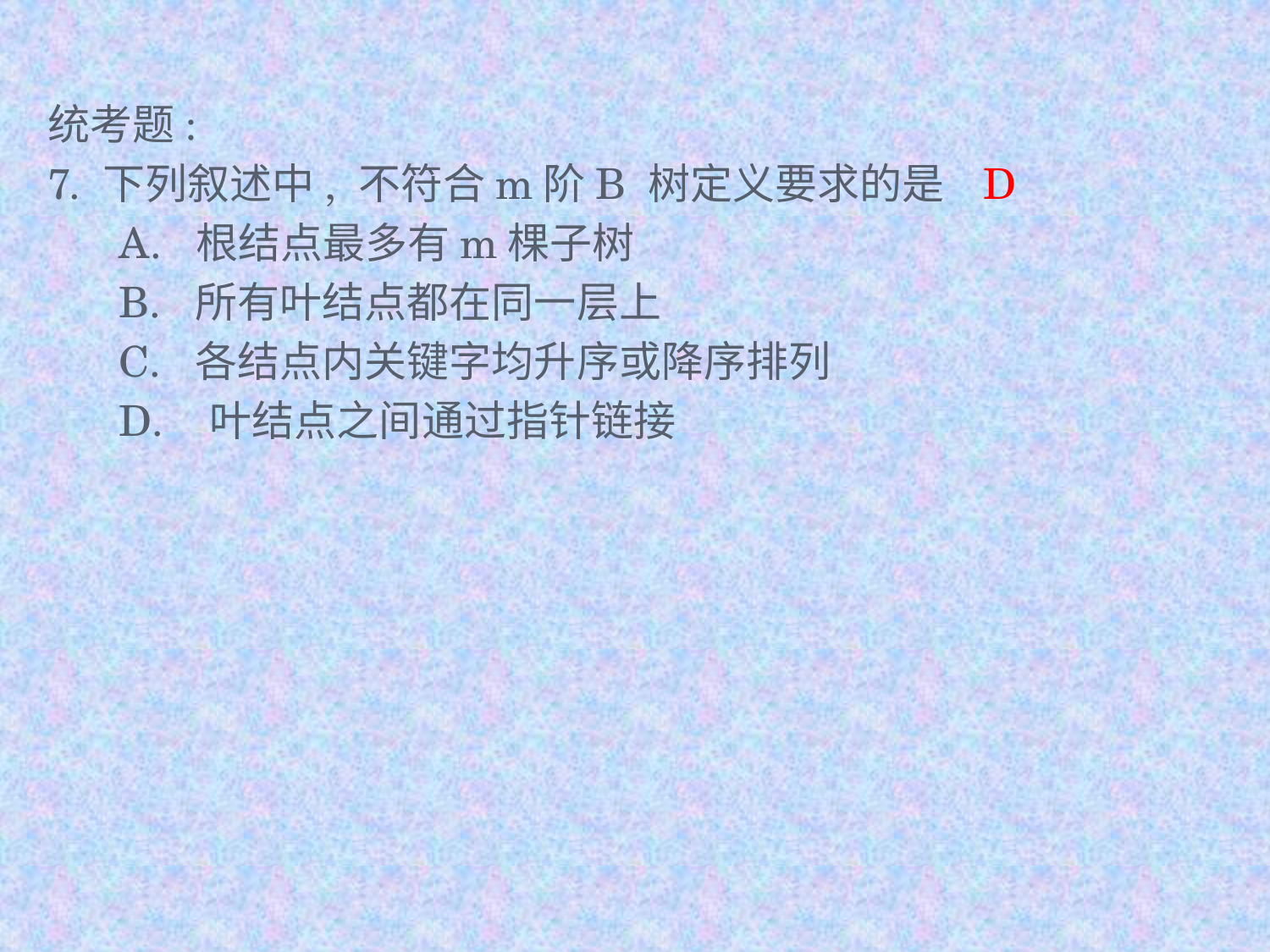

统考题:
7. 下列叙述中, 不符合m阶B 树定义要求的是   D
      A.  根结点最多有m棵子树
      B.  所有叶结点都在同一层上
      C.  各结点内关键字均升序或降序排列
      D.   叶结点之间通过指针链接